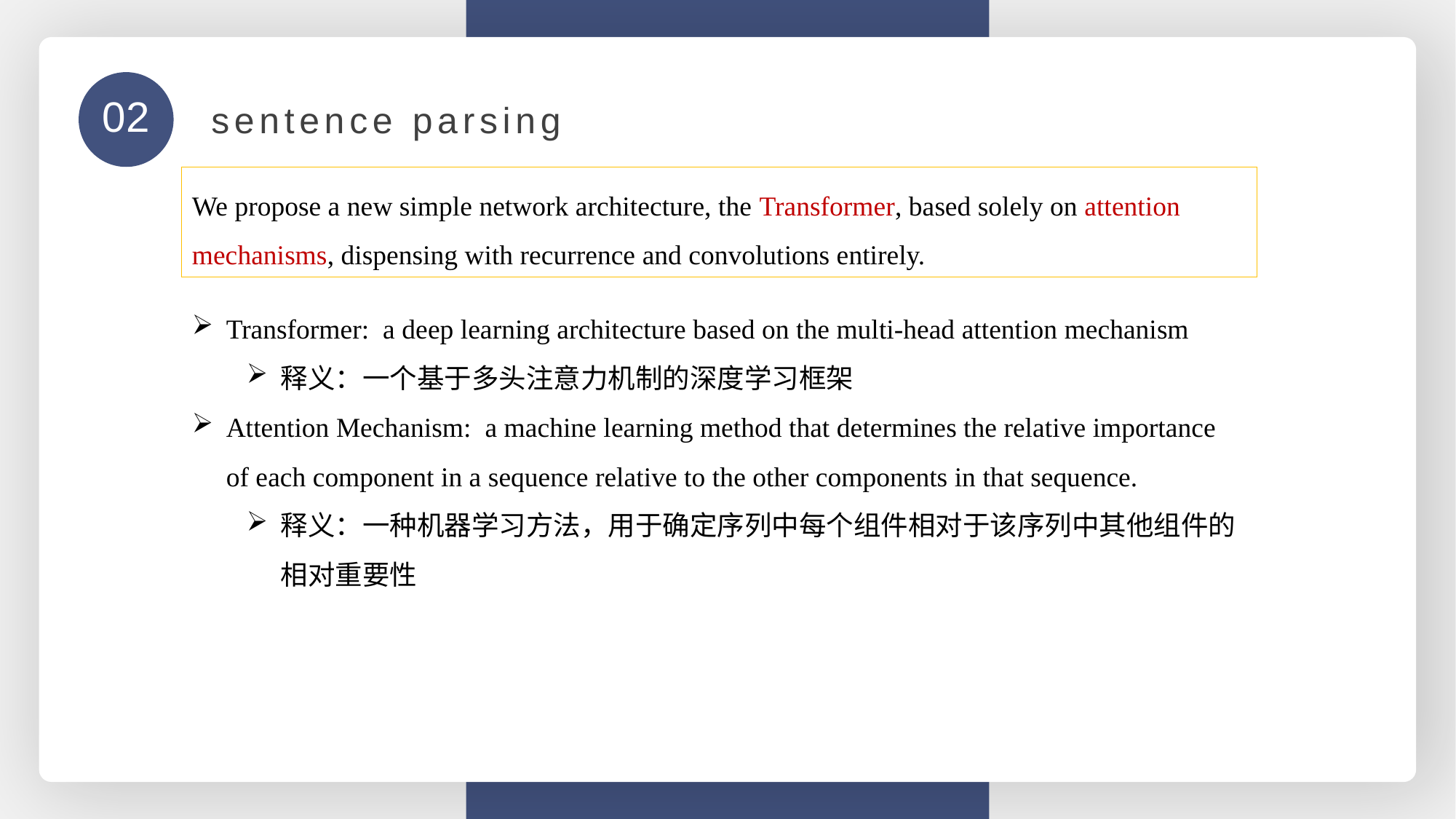

02
sentence parsing
We propose a new simple network architecture, the Transformer, based solely on attention mechanisms, dispensing with recurrence and convolutions entirely.

Transformer:  a deep learning architecture based on the multi-head attention mechanism
释义：一个基于多头注意力机制的深度学习框架
Attention Mechanism:  a machine learning method that determines the relative importance of each component in a sequence relative to the other components in that sequence.
释义：一种机器学习方法，用于确定序列中每个组件相对于该序列中其他组件的相对重要性